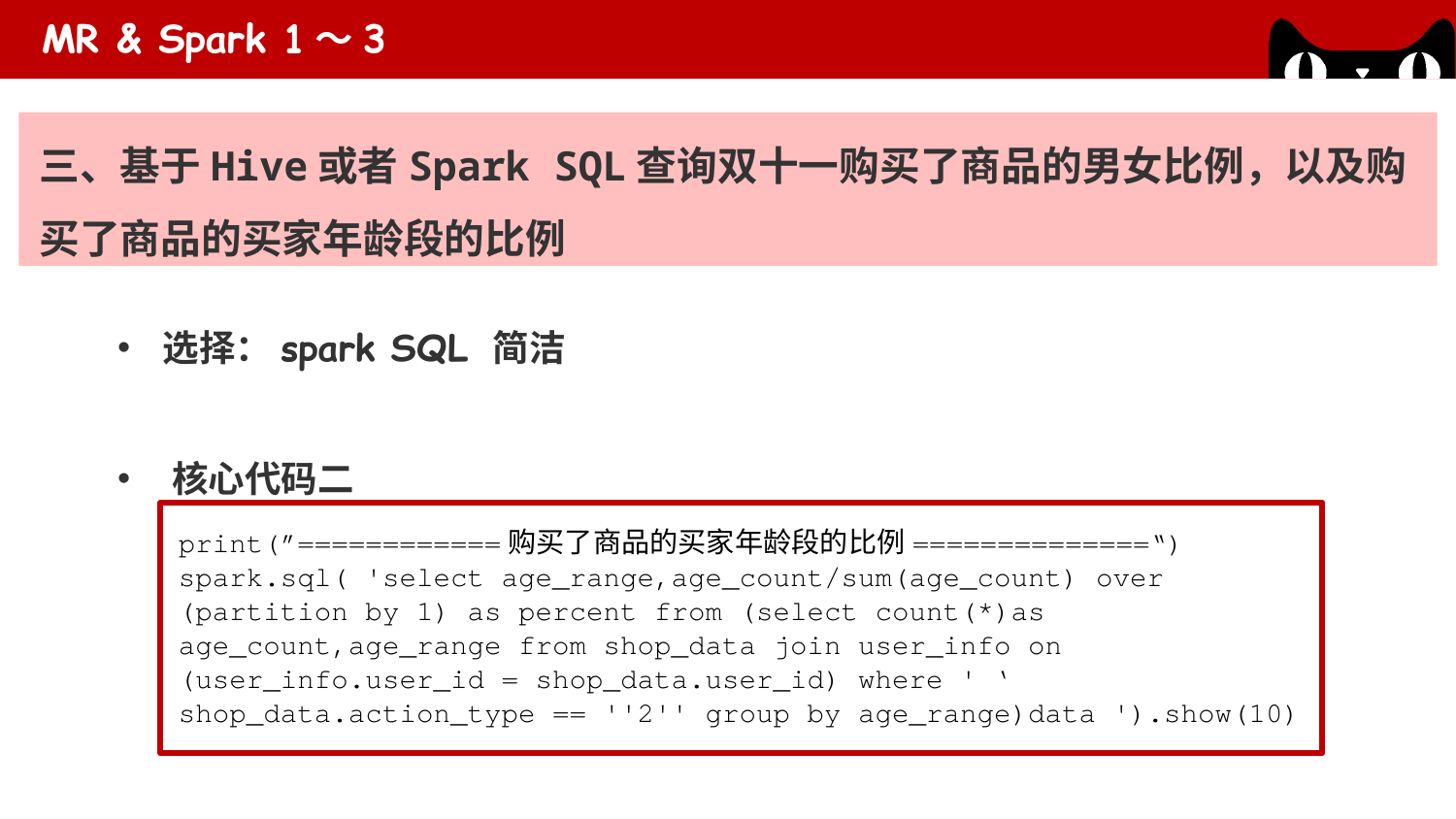

MR & Spark 1～3
三、基于Hive或者Spark SQL查询双十一购买了商品的男女比例，以及购买了商品的买家年龄段的比例

选择：spark SQL 简洁

核心代码二

print(”============购买了商品的买家年龄段的比例==============“)
spark.sql( 'select age_range,age_count/sum(age_count) over
(partition by 1) as percent from (select count(*)as
age_count,age_range from shop_data join user_info on
(user_info.user_id = shop_data.user_id) where ' ‘
shop_data.action_type == ''2'' group by age_range)data ').show(10)